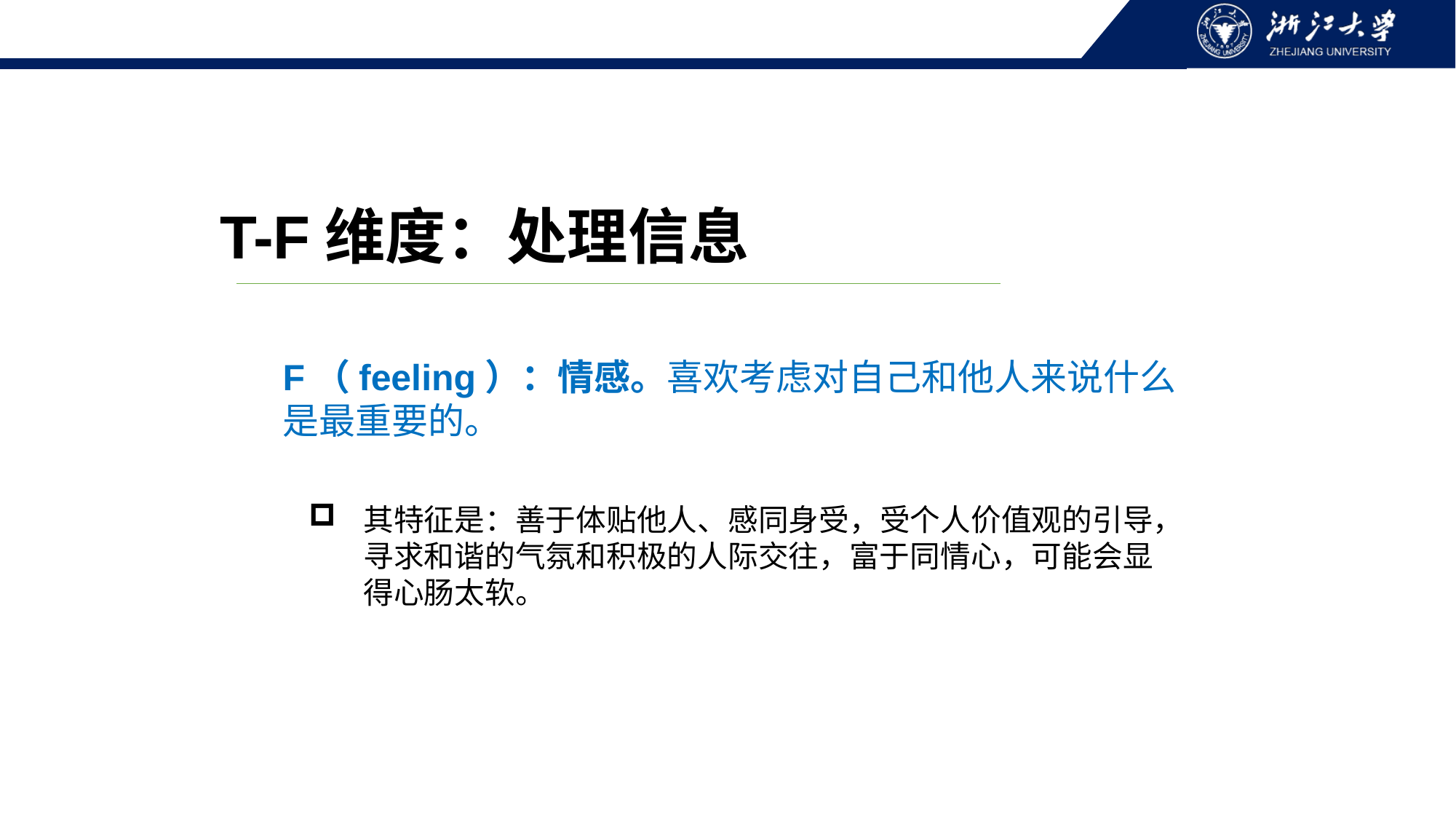

T-F维度：处理信息
F（feeling）：情感。喜欢考虑对自己和他人来说什么是最重要的。
其特征是：善于体贴他人、感同身受，受个人价值观的引导，寻求和谐的气氛和积极的人际交往，富于同情心，可能会显得心肠太软。